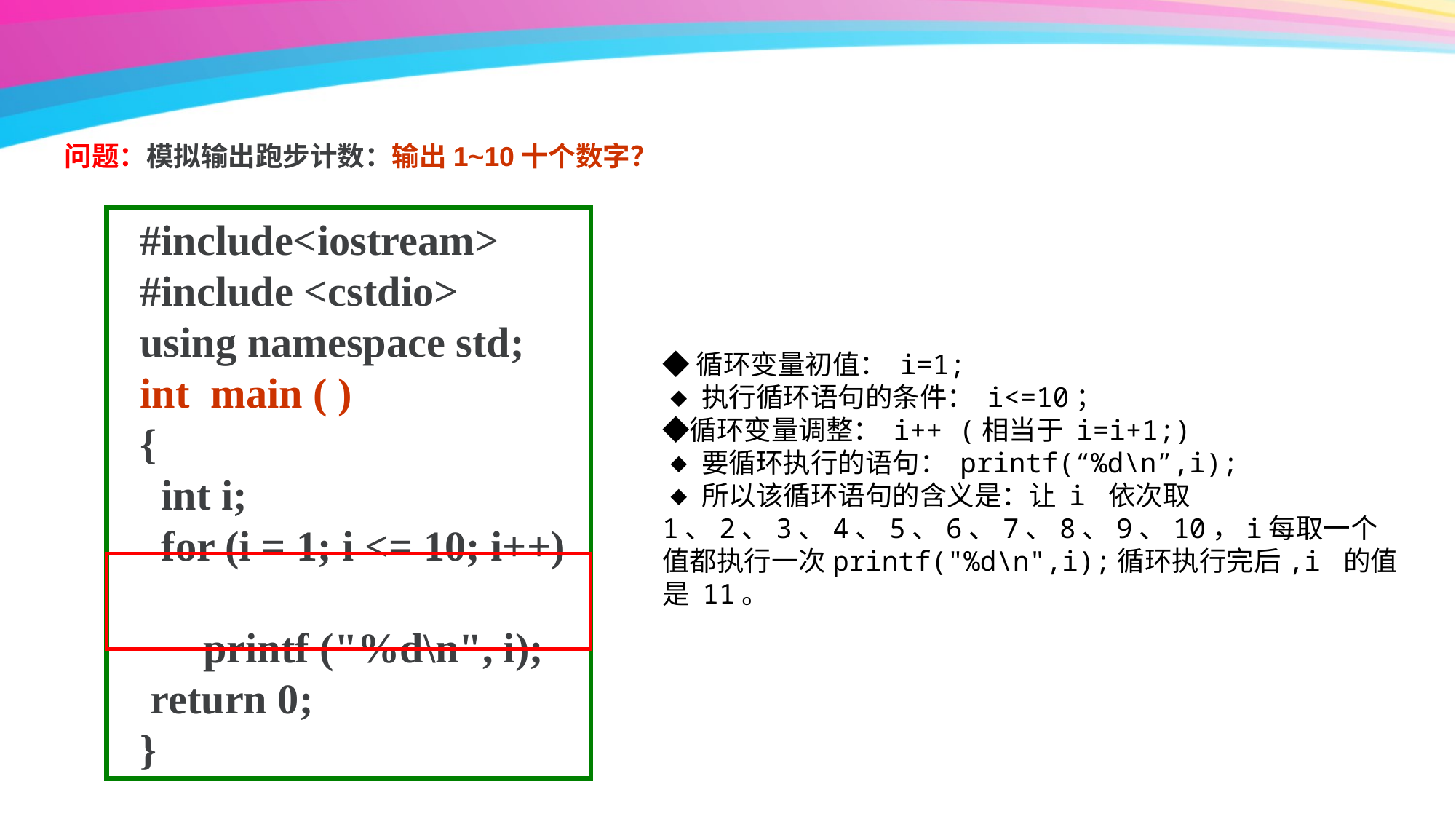

问题：模拟输出跑步计数：输出1~10十个数字？
#include<iostream>
#include <cstdio>
using namespace std;
int  main ( )
{
  int i;
  for (i = 1; i <= 10; i++)
      printf ("%d\n", i);
 return 0;
}
◆循环变量初值： i=1;
◆执行循环语句的条件： i<=10；
◆循环变量调整： i++ (相当于 i=i+1;)
◆要循环执行的语句： printf(“%d\n”,i);
◆所以该循环语句的含义是：让 i 依次取 1、2、3、4、5、6、7、8、9、10，i每取一个值都执行一次printf("%d\n",i);循环执行完后,i 的值是 11。